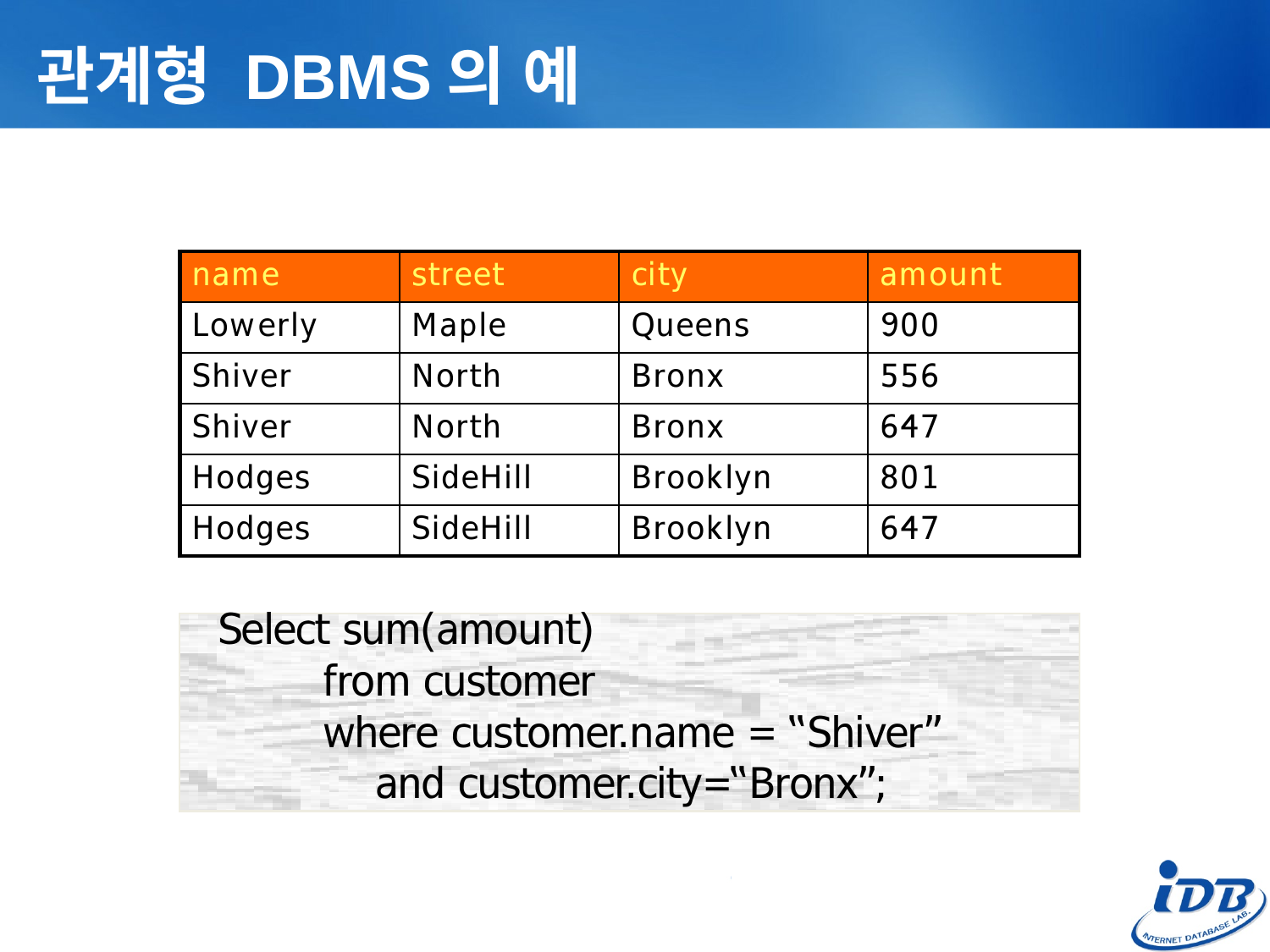

# 관계형 DBMS의 예
| name | street | city | amount |
| --- | --- | --- | --- |
| Lowerly | Maple | Queens | 900 |
| Shiver | North | Bronx | 556 |
| Shiver | North | Bronx | 647 |
| Hodges | SideHill | Brooklyn | 801 |
| Hodges | SideHill | Brooklyn | 647 |
  Select sum(amount)
          from customer
          where customer.name = “Shiver”
              and customer.city=“Bronx”;